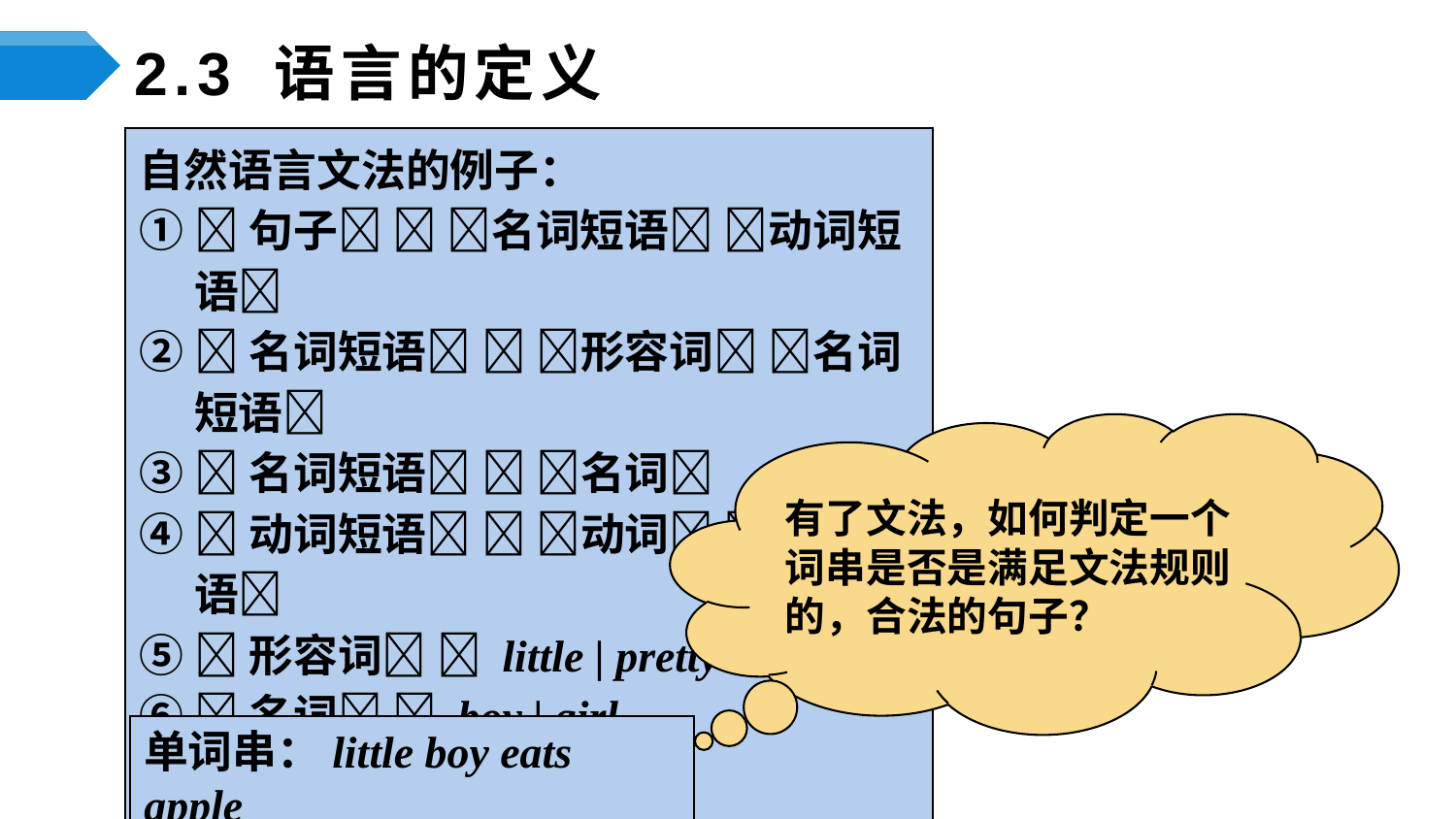

# 2.3 语言的定义
自然语言文法的例子：
<句子> → <名词短语> <动词短语>
<名词短语> → <形容词> <名词短语>
<名词短语> → <名词>
<动词短语> → <动词> <名词短语>
<形容词> → little | pretty
<名词> → boy | girl
<名词> → apple | pie
<动词> → eats | watches
有了文法，如何判定一个词串是否是满足文法规则的，合法的句子？
单词串：little boy eats apple